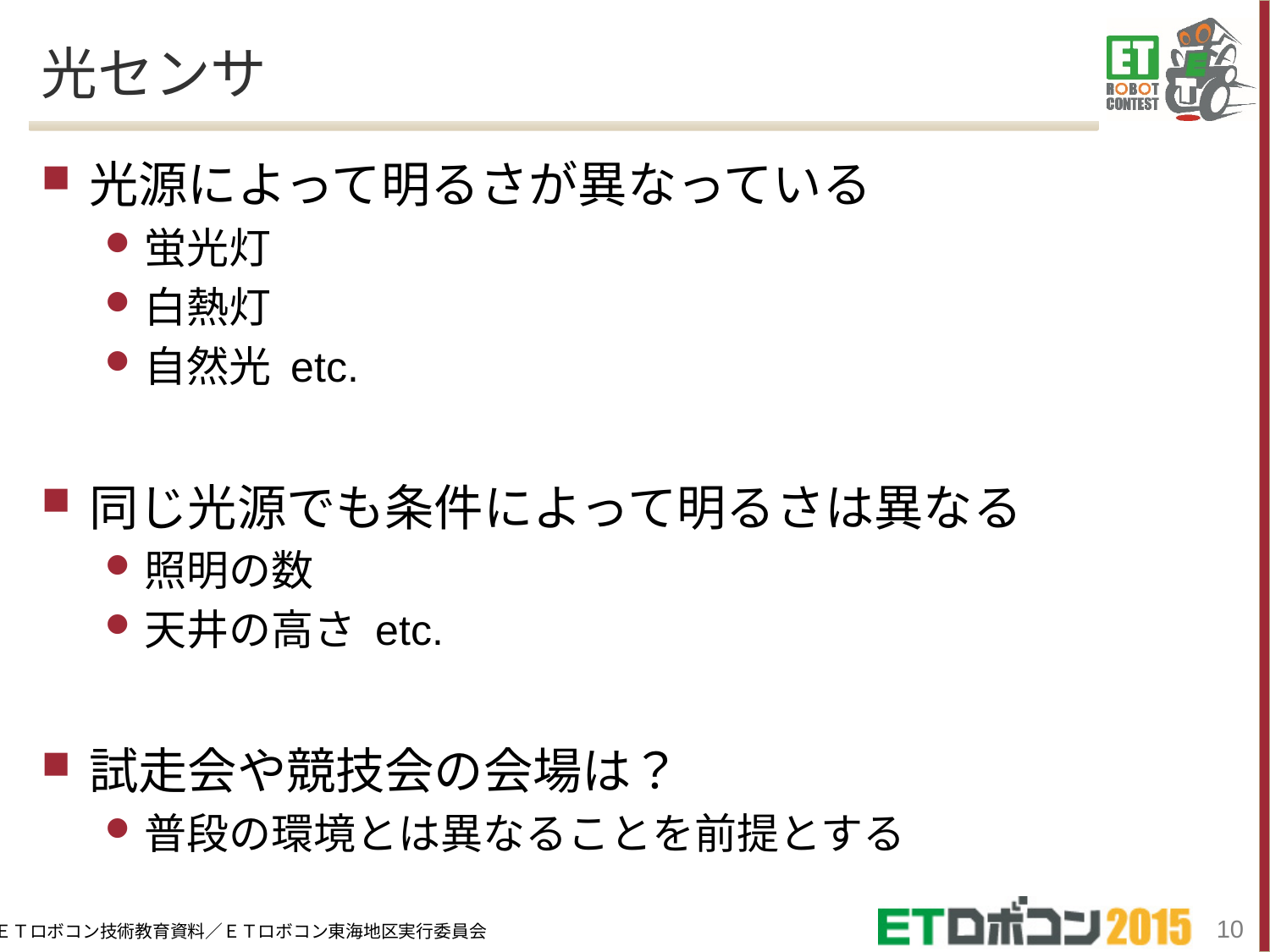

# 光センサ
光源によって明るさが異なっている
蛍光灯
白熱灯
自然光 etc.

同じ光源でも条件によって明るさは異なる
照明の数
天井の高さ etc.

試走会や競技会の会場は？
普段の環境とは異なることを前提とする

10